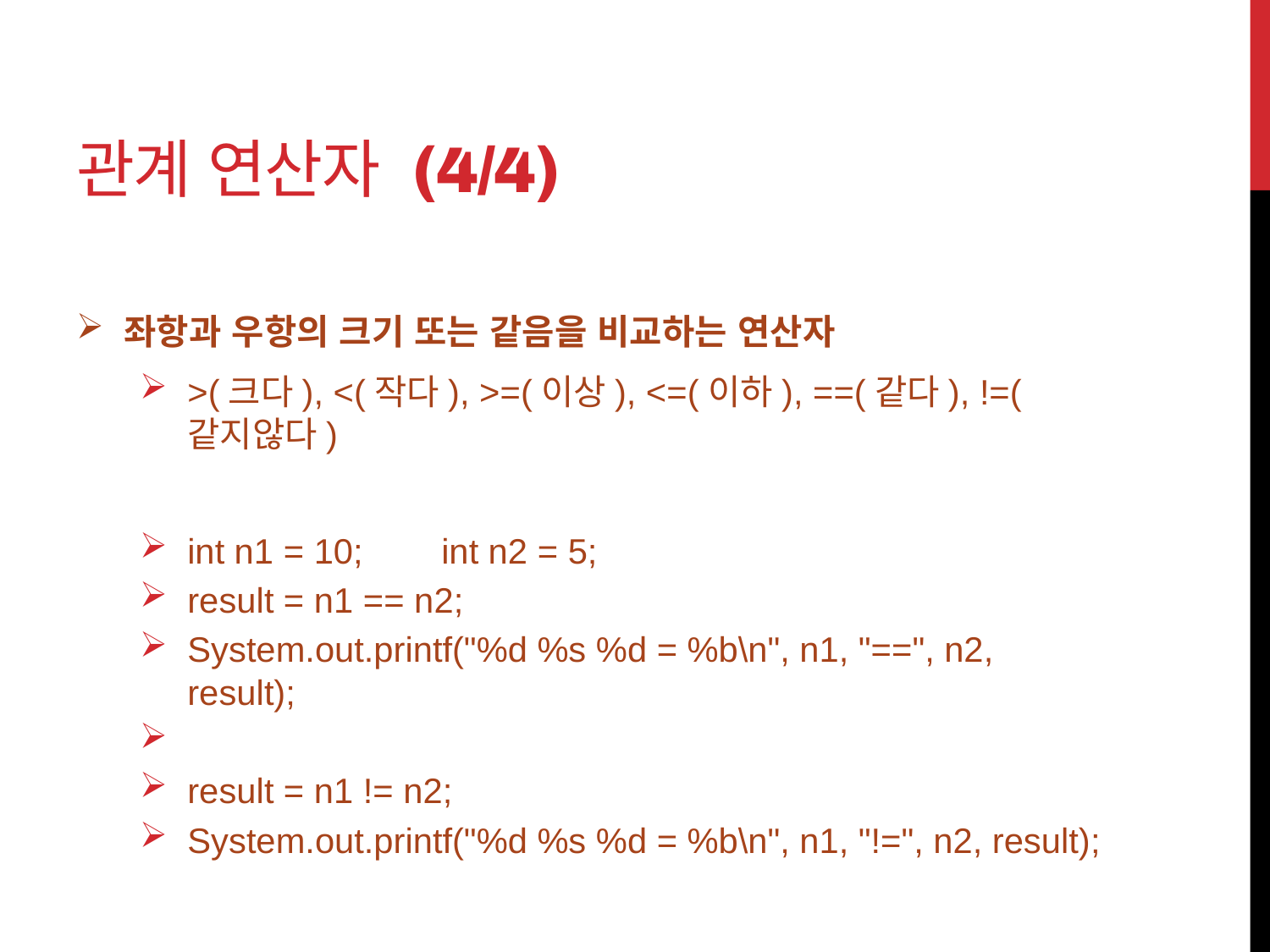

# 관계 연산자 (4/4)

좌항과 우항의 크기 또는 같음을 비교하는 연산자
>(크다), <(작다), >=(이상), <=(이하), ==(같다), !=(같지않다)

int n1 = 10;	int n2 = 5;
result = n1 == n2;
System.out.printf("%d %s %d = %b\n", n1, "==", n2, result);

result = n1 != n2;
System.out.printf("%d %s %d = %b\n", n1, "!=", n2, result);